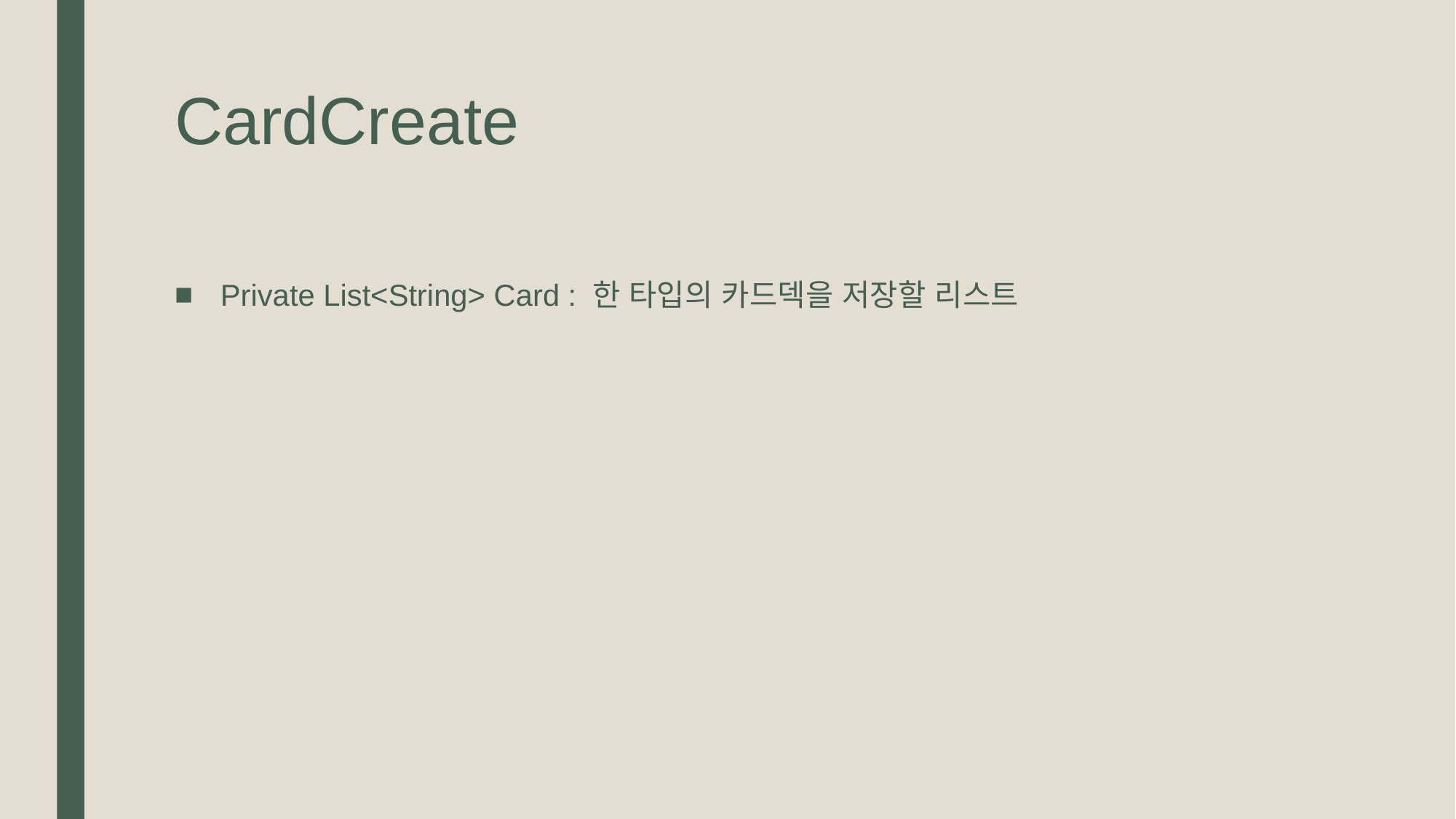

# CardCreate
Private List<String> Card : 한 타입의 카드덱을 저장할 리스트